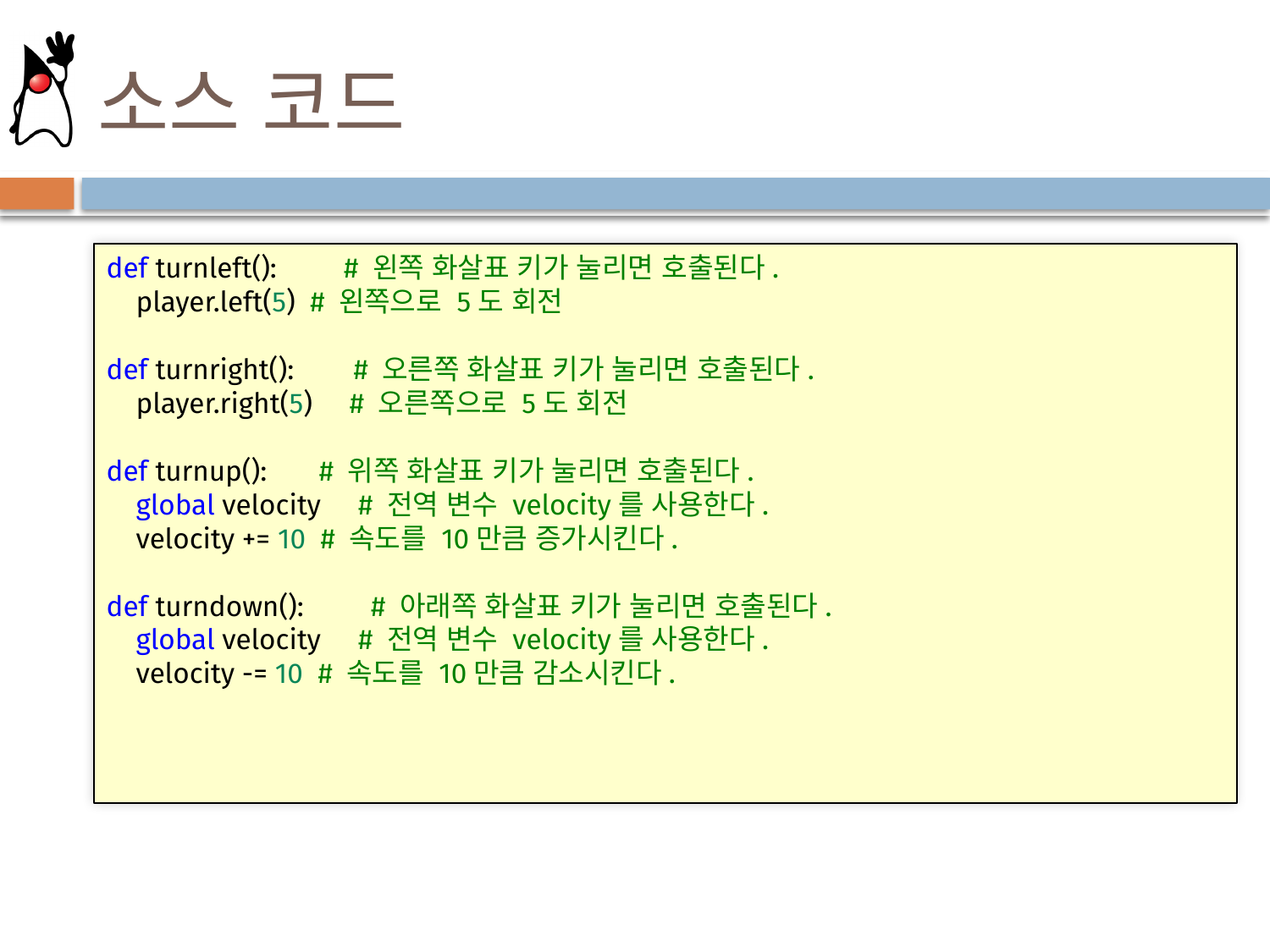

# 소스 코드
def turnleft():         # 왼쪽 화살표 키가 눌리면 호출된다.
    player.left(5)  # 왼쪽으로 5도 회전
def turnright():        # 오른쪽 화살표 키가 눌리면 호출된다.
    player.right(5)     # 오른쪽으로 5도 회전
def turnup():       # 위쪽 화살표 키가 눌리면 호출된다.
    global velocity     # 전역 변수 velocity를 사용한다.
    velocity += 10  # 속도를 10만큼 증가시킨다.
def turndown():         # 아래쪽 화살표 키가 눌리면 호출된다.
    global velocity     # 전역 변수 velocity를 사용한다.
    velocity -= 10  # 속도를 10만큼 감소시킨다.